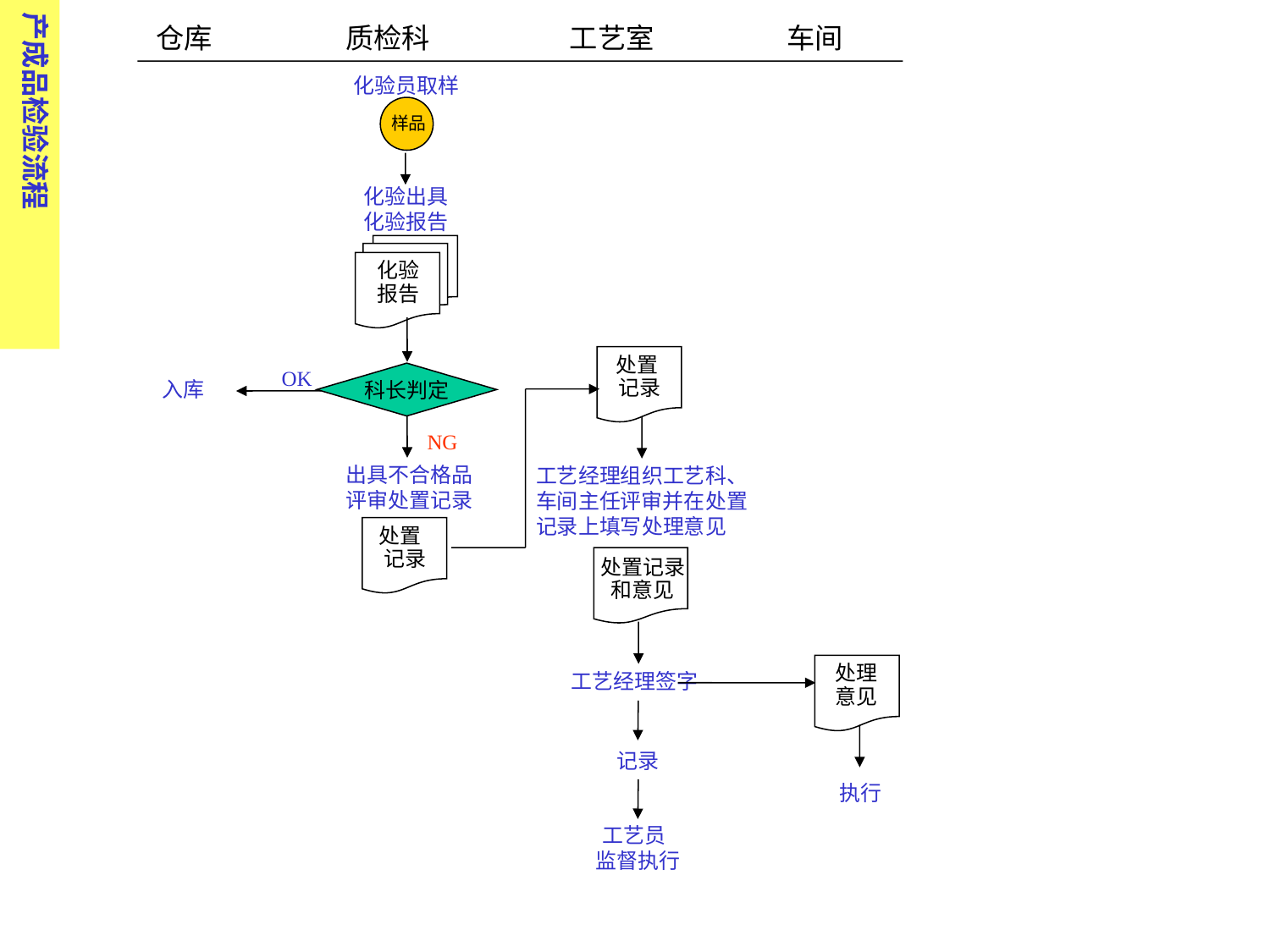

产成品检验流程
仓库                     质检科                      工艺室                     车间

化验员取样

样品

化验出具化验报告

化验报告

处置  记录
OK

入库
科长判定

NG
出具不合格品评审处置记录
工艺经理组织工艺科、车间主任评审并在处置记录上填写处理意见

处置   记录

处置记录和意见

处理意见
工艺经理签字

记录
执行

工艺员   监督执行
63